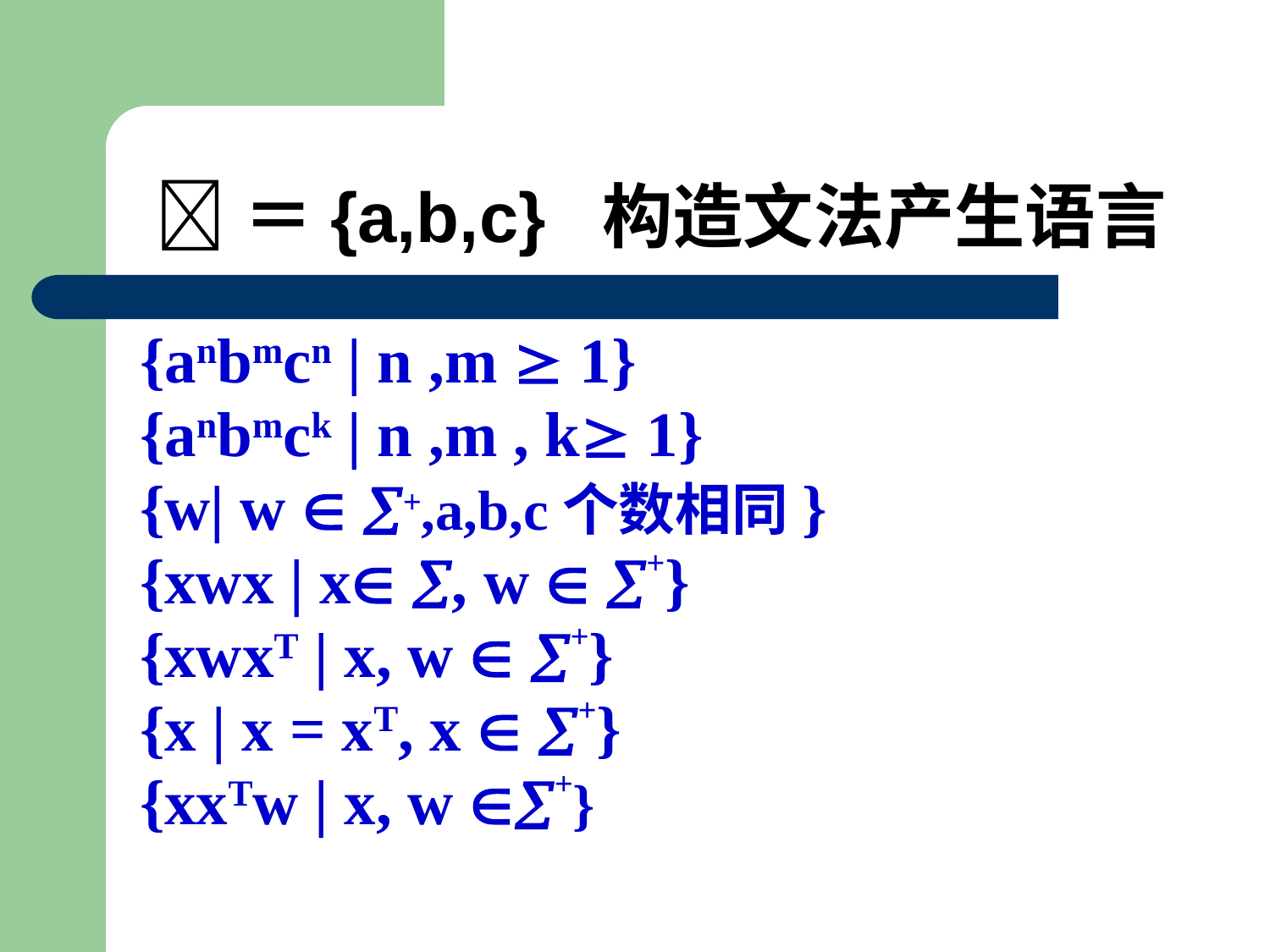

# ∑＝{a,b,c}  构造文法产生语言
{anbmcn | n ,m ≥ 1}
{anbmck | n ,m , k≥ 1}
{w| w ∈ ∑+,a,b,c个数相同}
{xwx | x∈ ∑, w ∈ ∑+}
{xwxT | x, w ∈ ∑+}
{x | x = xT, x ∈ ∑+}
{xxTw | x, w ∈∑+}